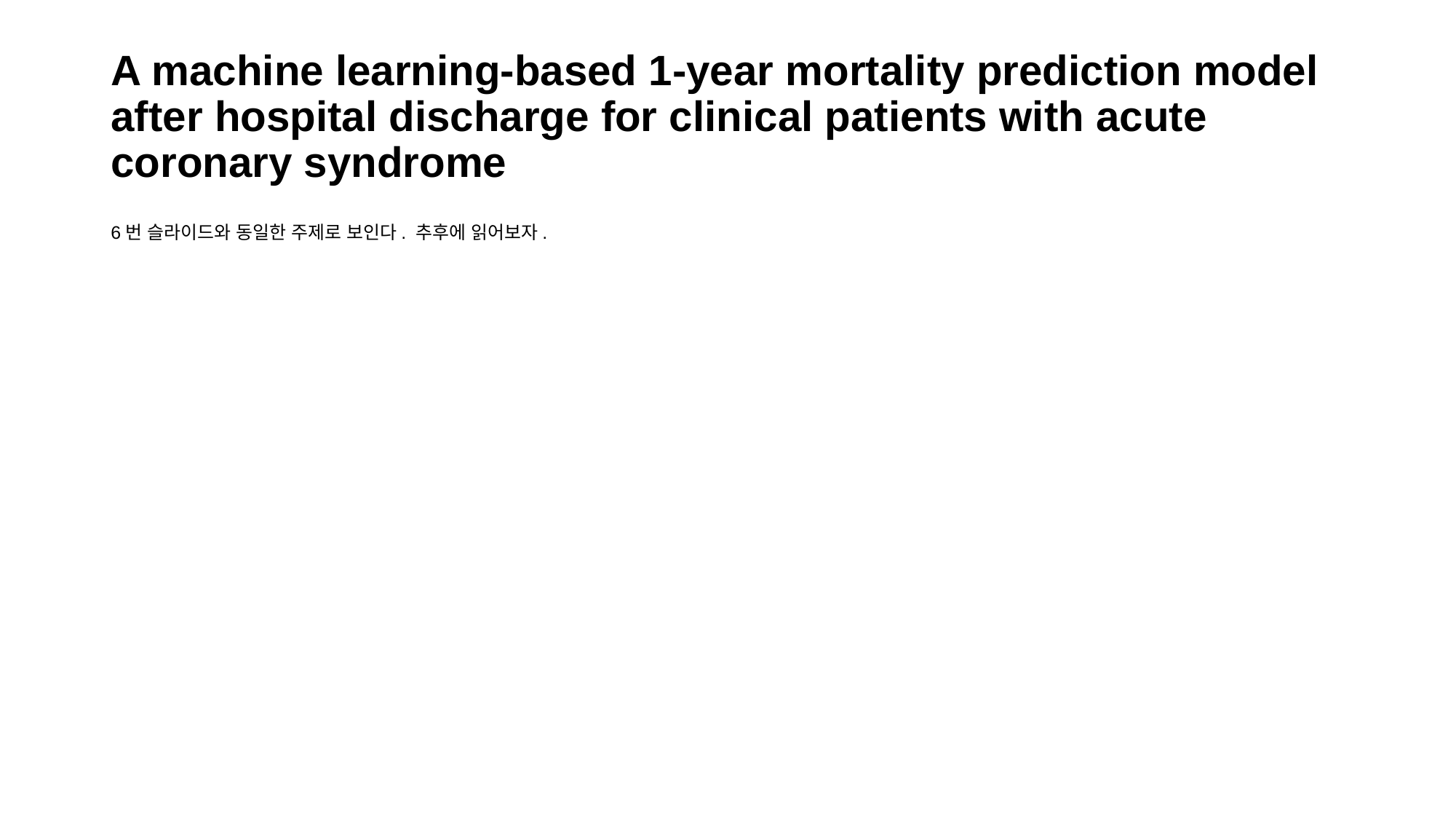

# A machine learning-based 1-year mortality prediction model after hospital discharge for clinical patients with acute coronary syndrome
6번 슬라이드와 동일한 주제로 보인다. 추후에 읽어보자.